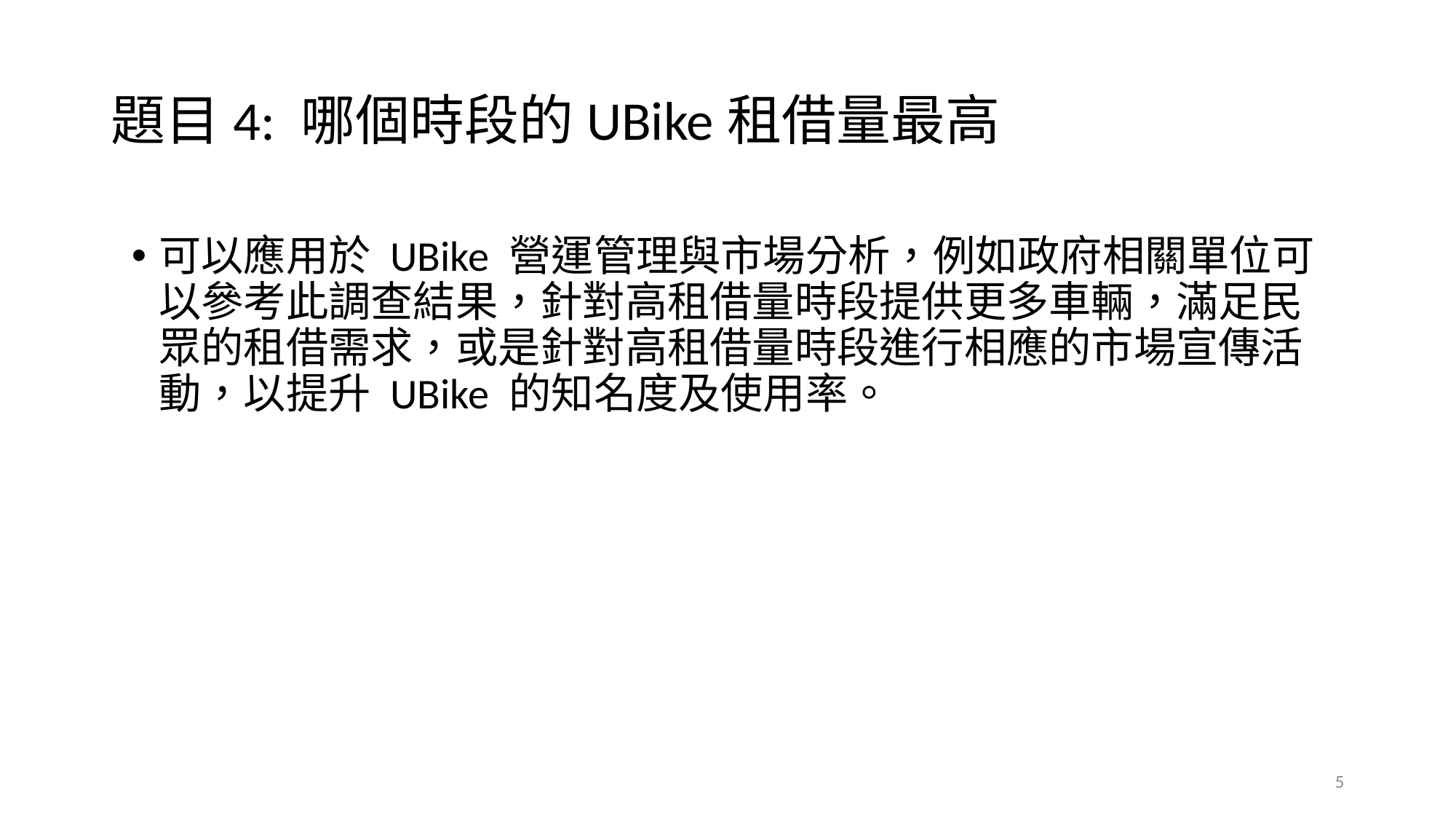

# 題目4: 哪個時段的UBike租借量最高
可以應用於 UBike 營運管理與市場分析，例如政府相關單位可以參考此調查結果，針對高租借量時段提供更多車輛，滿足民眾的租借需求，或是針對高租借量時段進行相應的市場宣傳活動，以提升 UBike 的知名度及使用率。
5